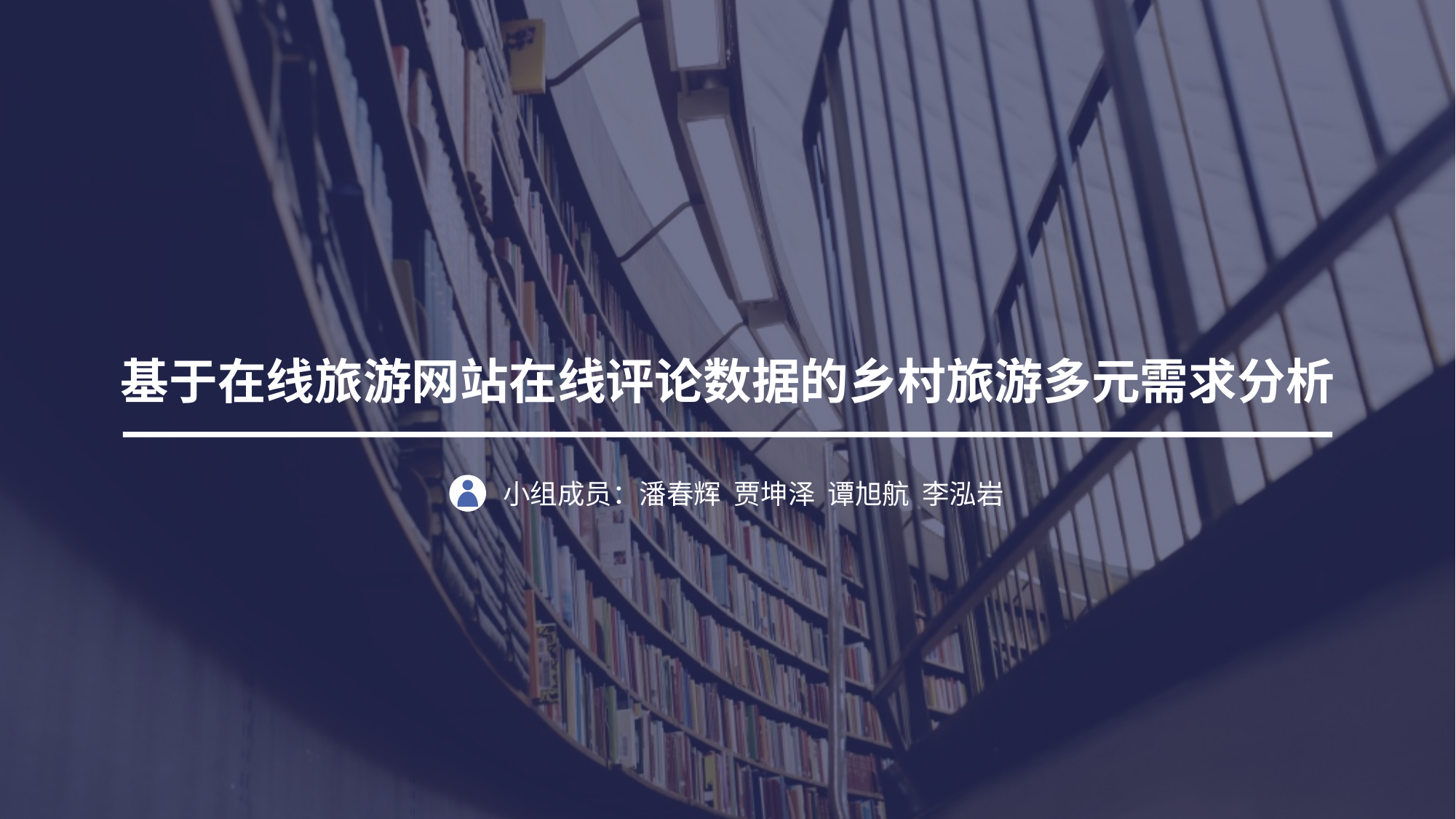

基于在线旅游网站在线评论数据的乡村旅游多元需求分析

小组成员：潘春辉  贾坤泽  谭旭航  李泓岩